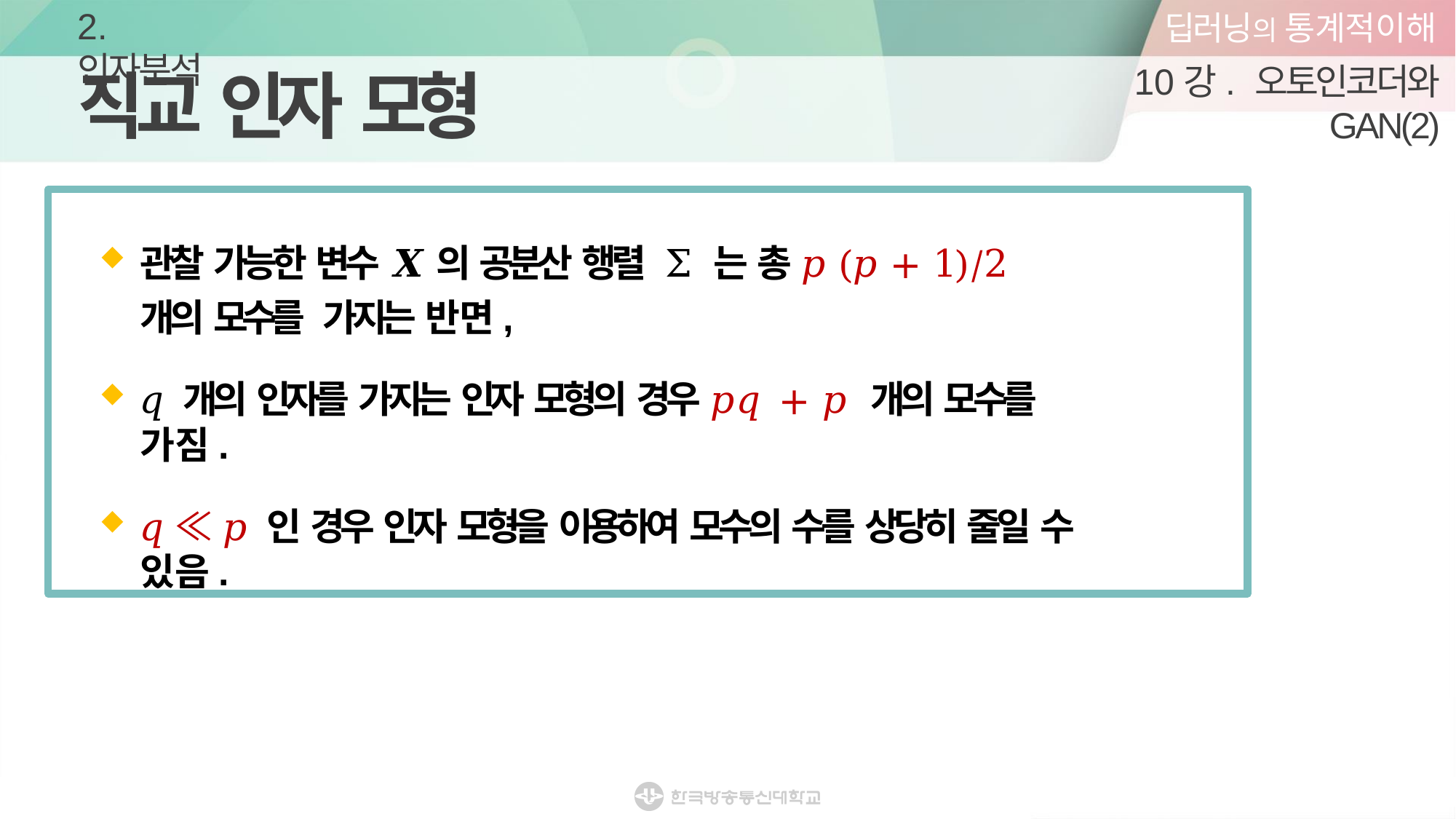

딥러닝의 통계적이해
10강. 오토인코더와 GAN(2)
2. 인자분석
# 직교 인자 모형

관찰 가능한 변수 𝑿 의 공분산 행렬 Σ 는 총 𝑝(𝑝 + 1)/2 개의 모수를 가지는 반면,
𝑞 개의 인자를 가지는 인자 모형의 경우 𝑝𝑞 + 𝑝 개의 모수를 가짐.
𝑞 ≪ 𝑝 인 경우 인자 모형을 이용하여 모수의 수를 상당히 줄일 수 있음.